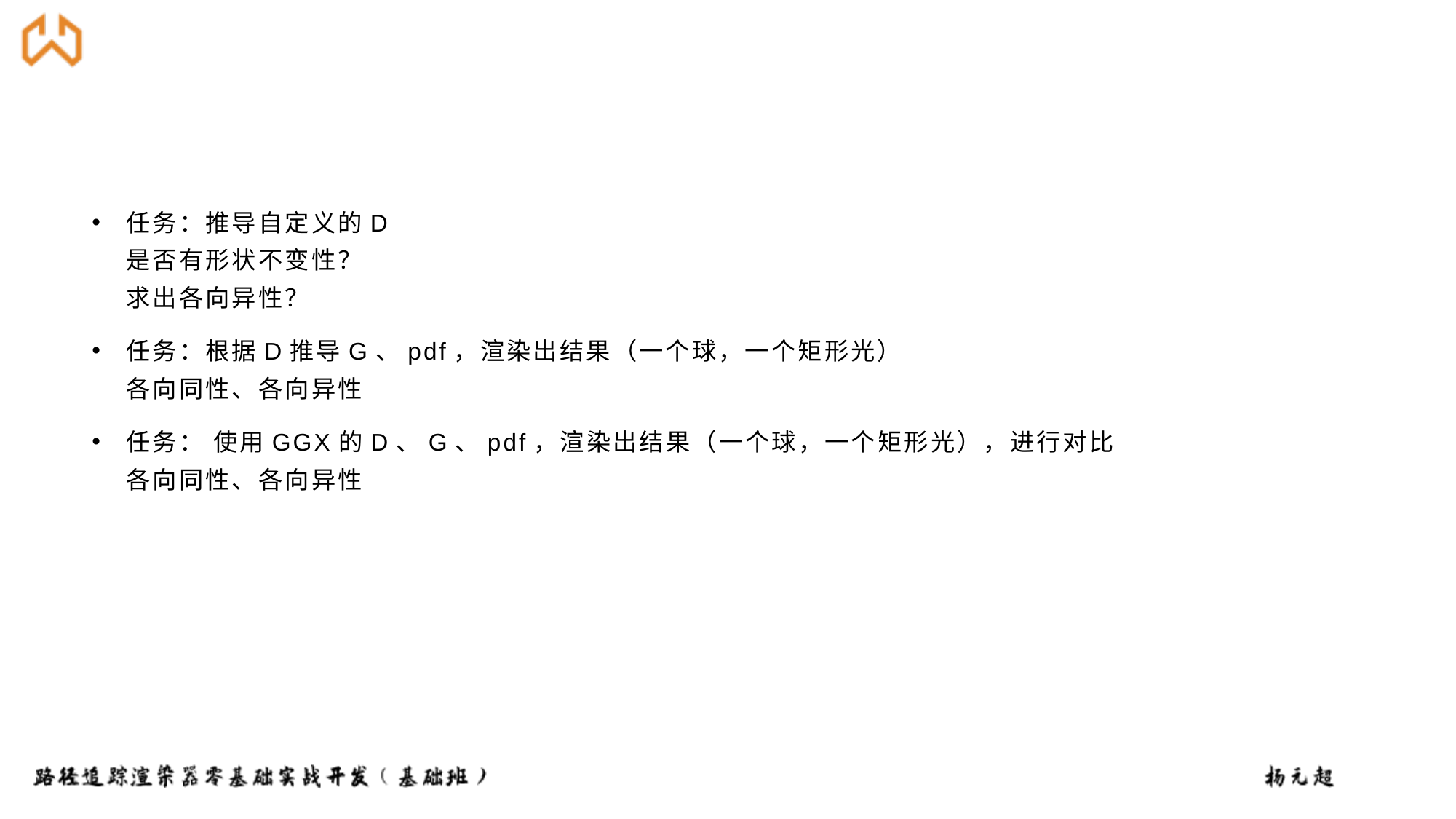

#
任务：推导自定义的D
是否有形状不变性？
求出各向异性？
任务：根据D推导G、pdf，渲染出结果（一个球，一个矩形光）
各向同性、各向异性
任务： 使用GGX的D、G、pdf，渲染出结果（一个球，一个矩形光），进行对比
各向同性、各向异性